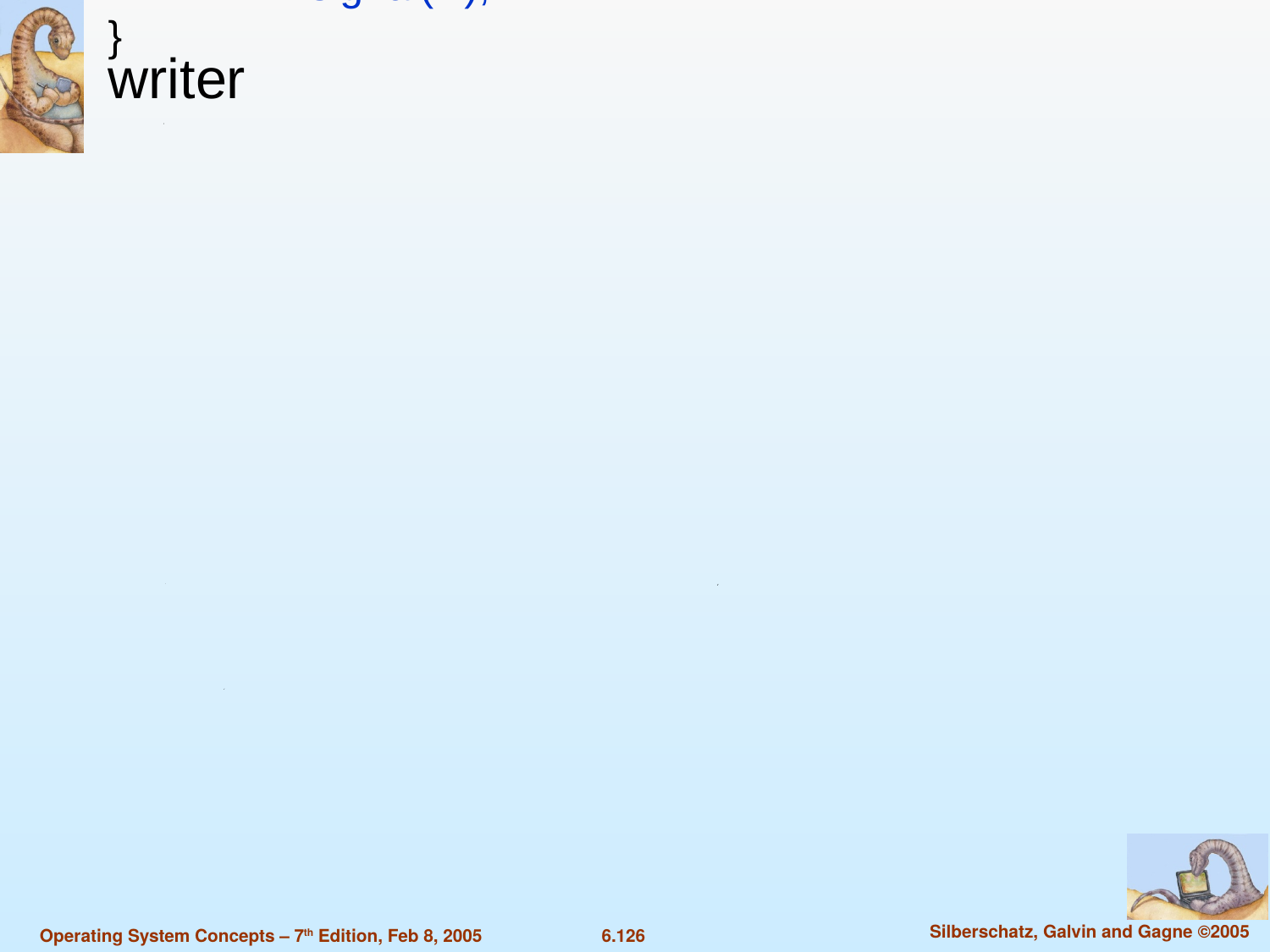

writer
writer:
        while(true) {
                 wait(w);  //封锁后续到来的读者
                 wait(wrt);
                  perform write operation;
                 signal(wrt);
                 signal(w);
}